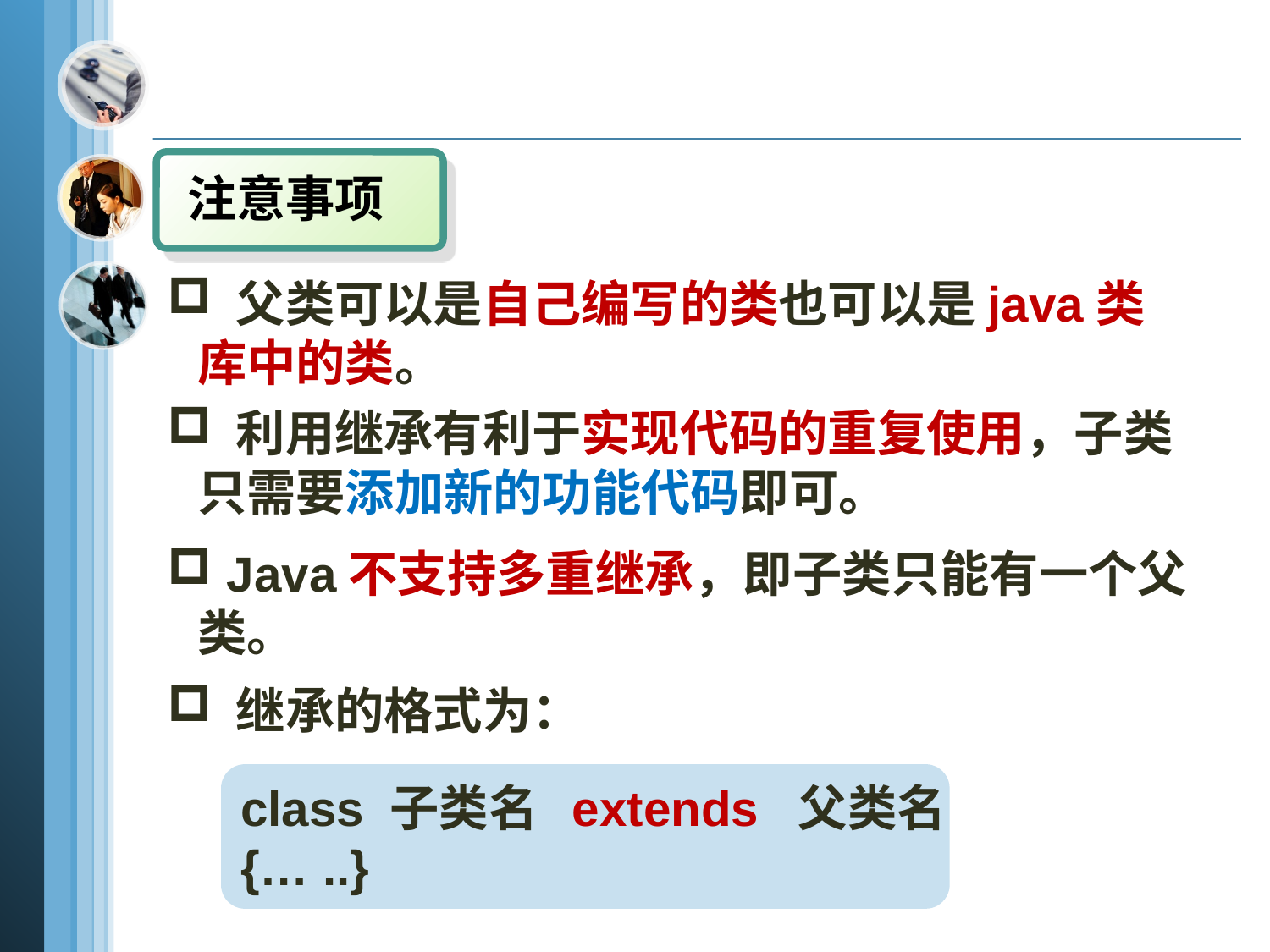

注意事项
 父类可以是自己编写的类也可以是java类库中的类。
 利用继承有利于实现代码的重复使用，子类只需要添加新的功能代码即可。
 Java不支持多重继承，即子类只能有一个父类。
 继承的格式为：
class 子类名  extends  父类名
{… ..}